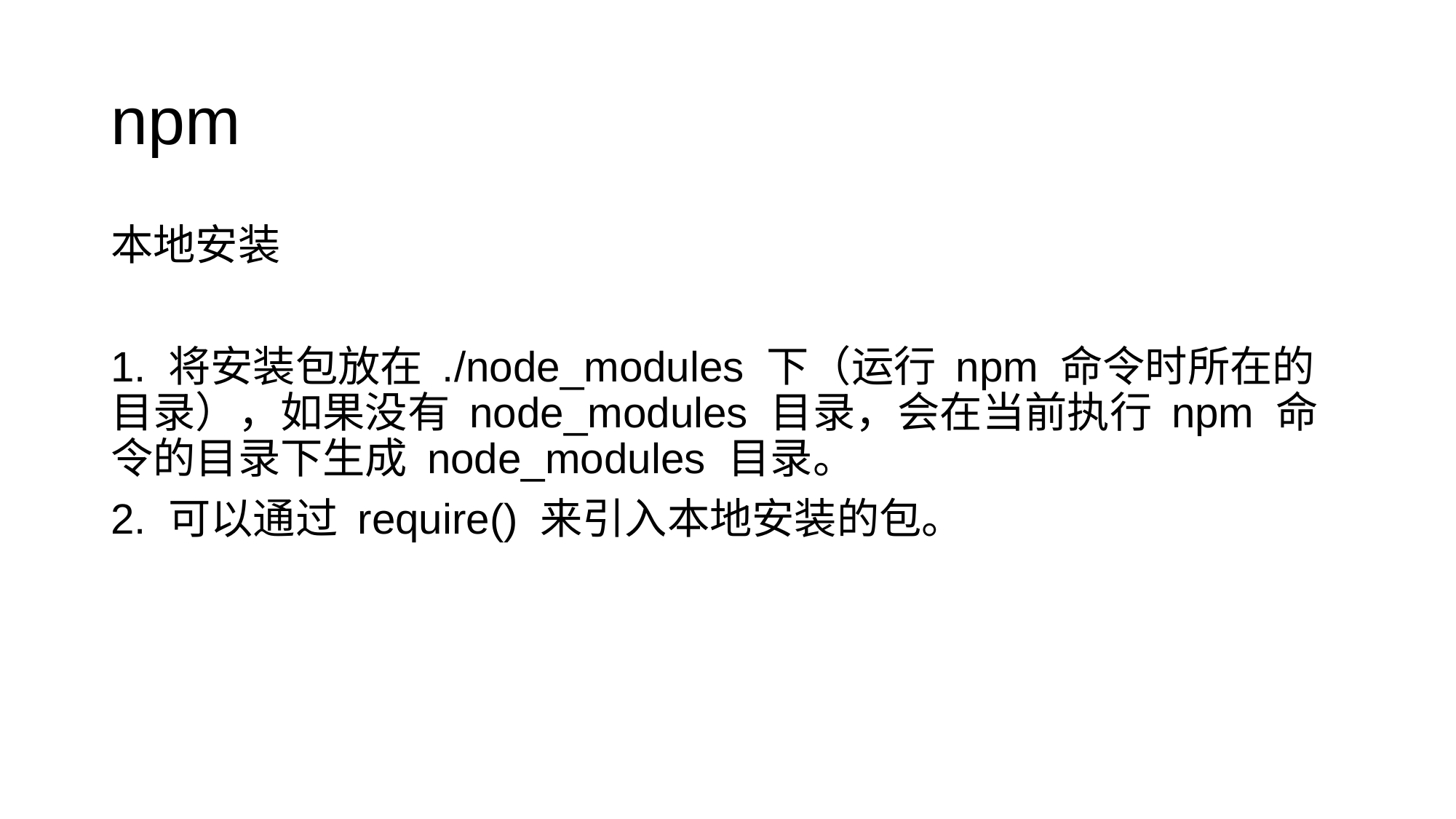

# npm
本地安装

1. 将安装包放在 ./node_modules 下（运行 npm 命令时所在的目录），如果没有 node_modules 目录，会在当前执行 npm 命令的目录下生成 node_modules 目录。
2. 可以通过 require() 来引入本地安装的包。